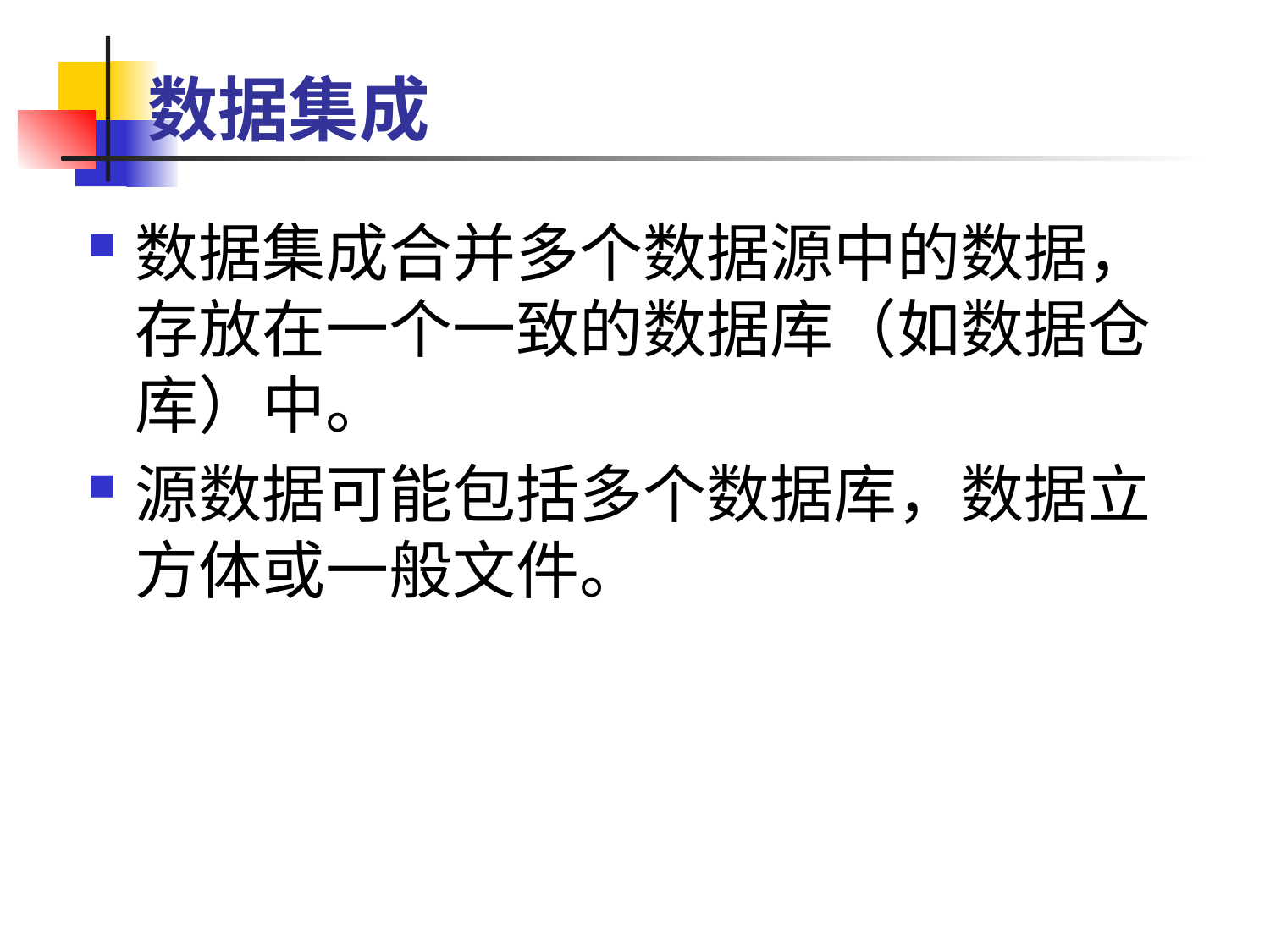

# 数据集成
数据集成合并多个数据源中的数据，存放在一个一致的数据库（如数据仓库）中。
源数据可能包括多个数据库，数据立方体或一般文件。